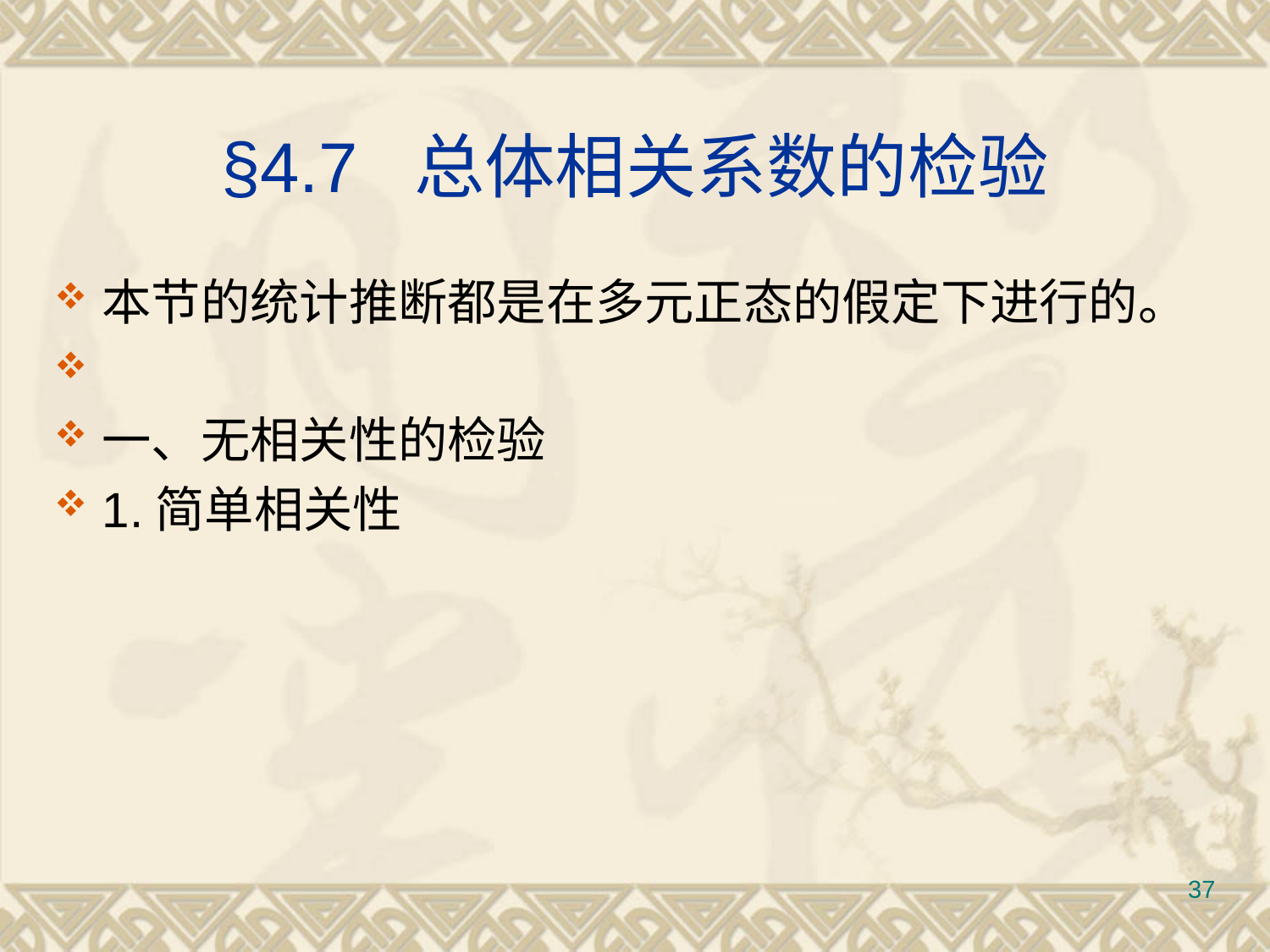

# §4.7  总体相关系数的检验
本节的统计推断都是在多元正态的假定下进行的。

一、无相关性的检验
1.简单相关性

37